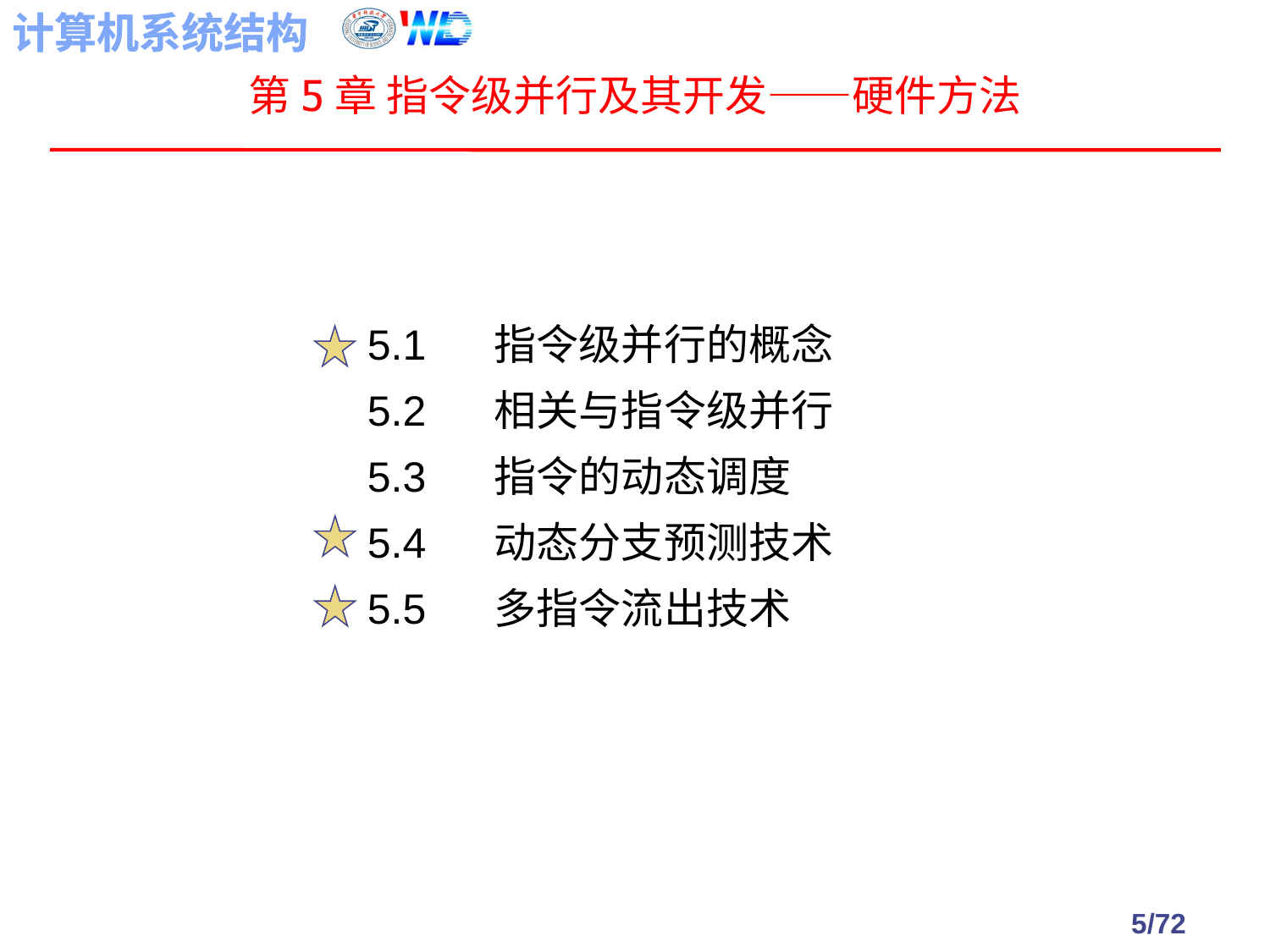

第5章 指令级并行及其开发——硬件方法
5.1	指令级并行的概念
5.2	相关与指令级并行
5.3	指令的动态调度
5.4	动态分支预测技术
5.5	多指令流出技术